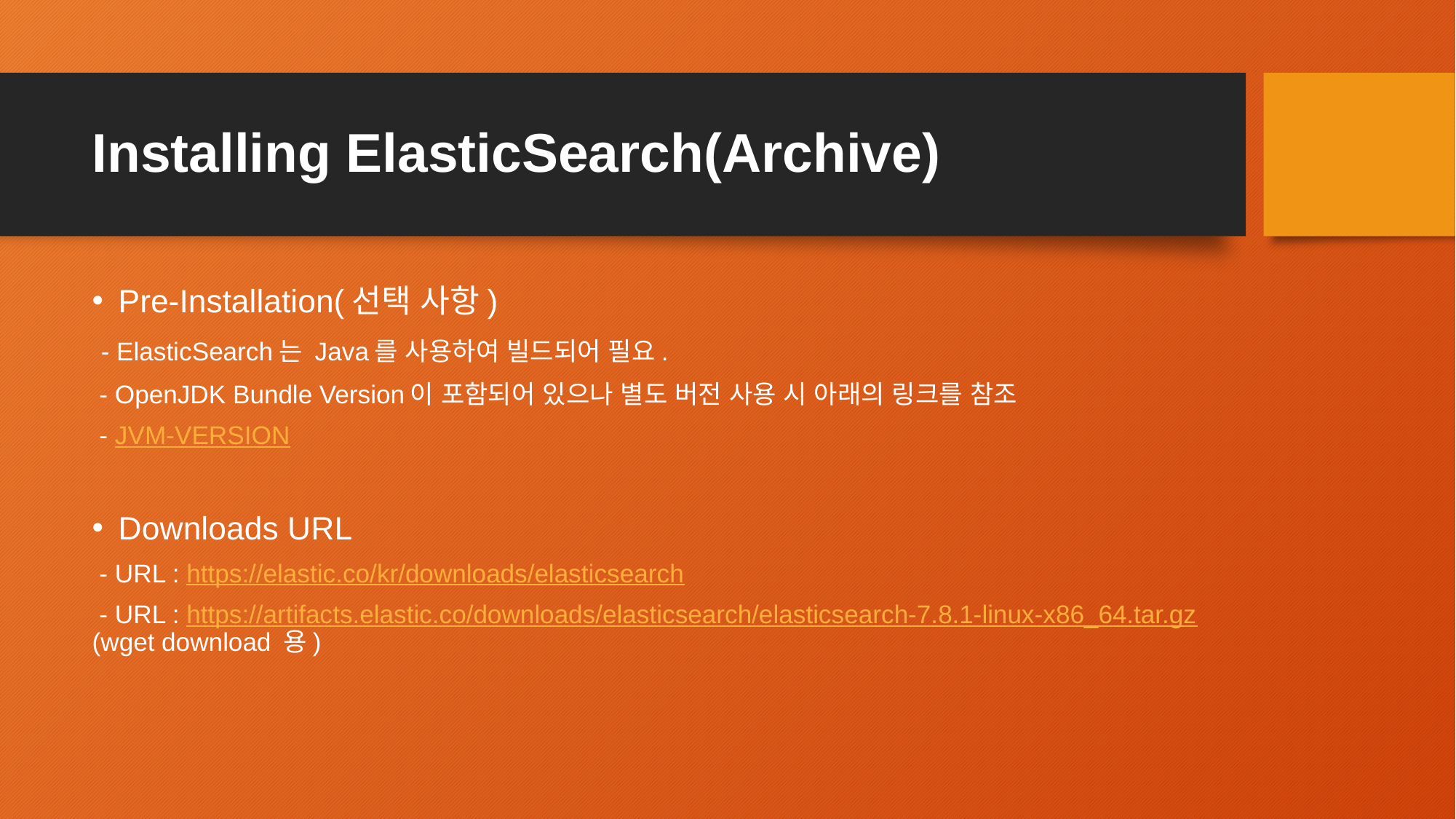

# Installing ElasticSearch(Archive)
Pre-Installation(선택 사항)
 - ElasticSearch는 Java를 사용하여 빌드되어 필요.
 - OpenJDK Bundle Version이 포함되어 있으나 별도 버전 사용 시 아래의 링크를 참조
 - JVM-VERSION

Downloads URL
 - URL : https://elastic.co/kr/downloads/elasticsearch
 - URL : https://artifacts.elastic.co/downloads/elasticsearch/elasticsearch-7.8.1-linux-x86_64.tar.gz (wget download 용)